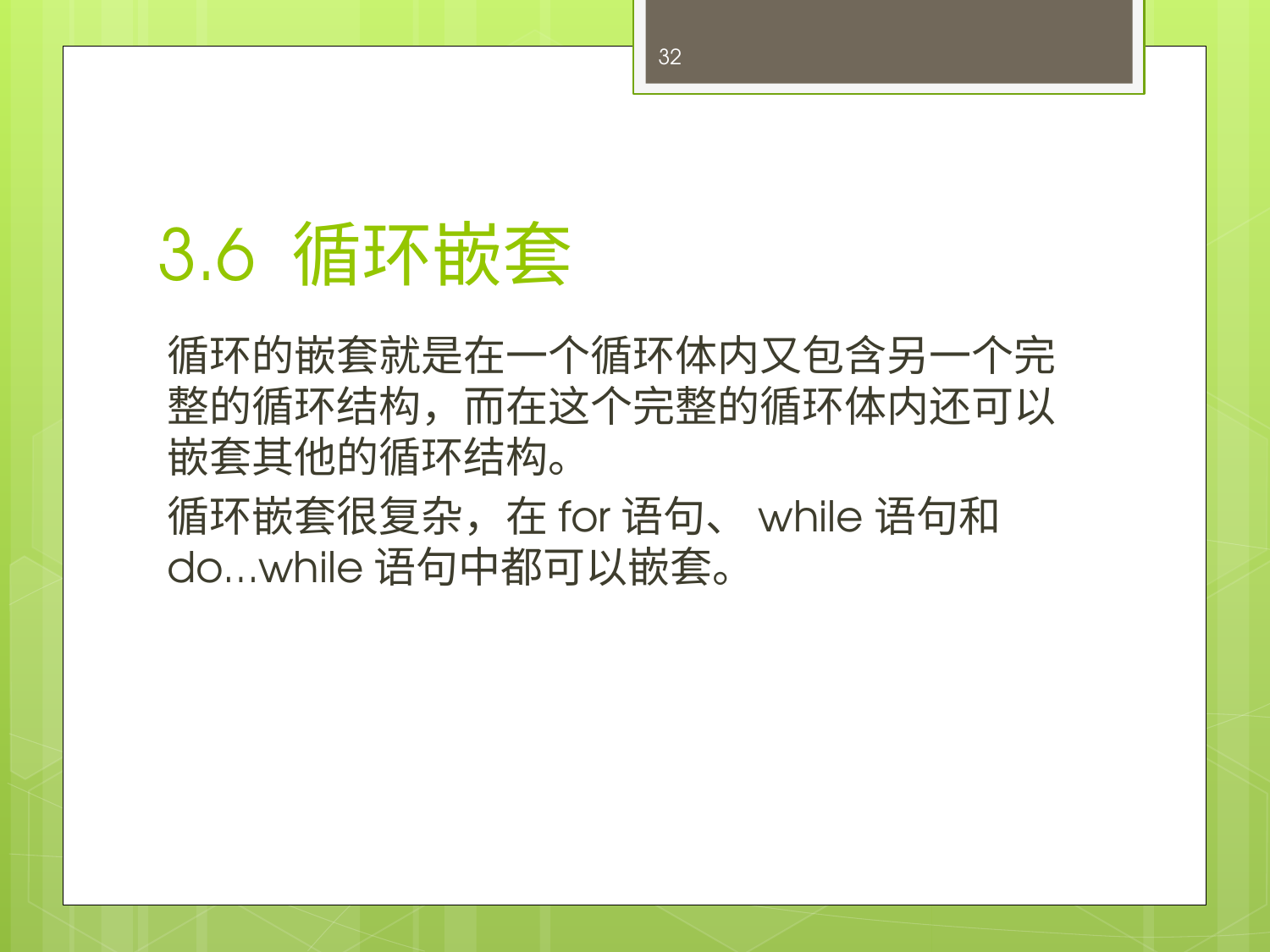

32
# 3.6 循环嵌套
循环的嵌套就是在一个循环体内又包含另一个完整的循环结构，而在这个完整的循环体内还可以嵌套其他的循环结构。
循环嵌套很复杂，在for语句、while语句和do…while语句中都可以嵌套。